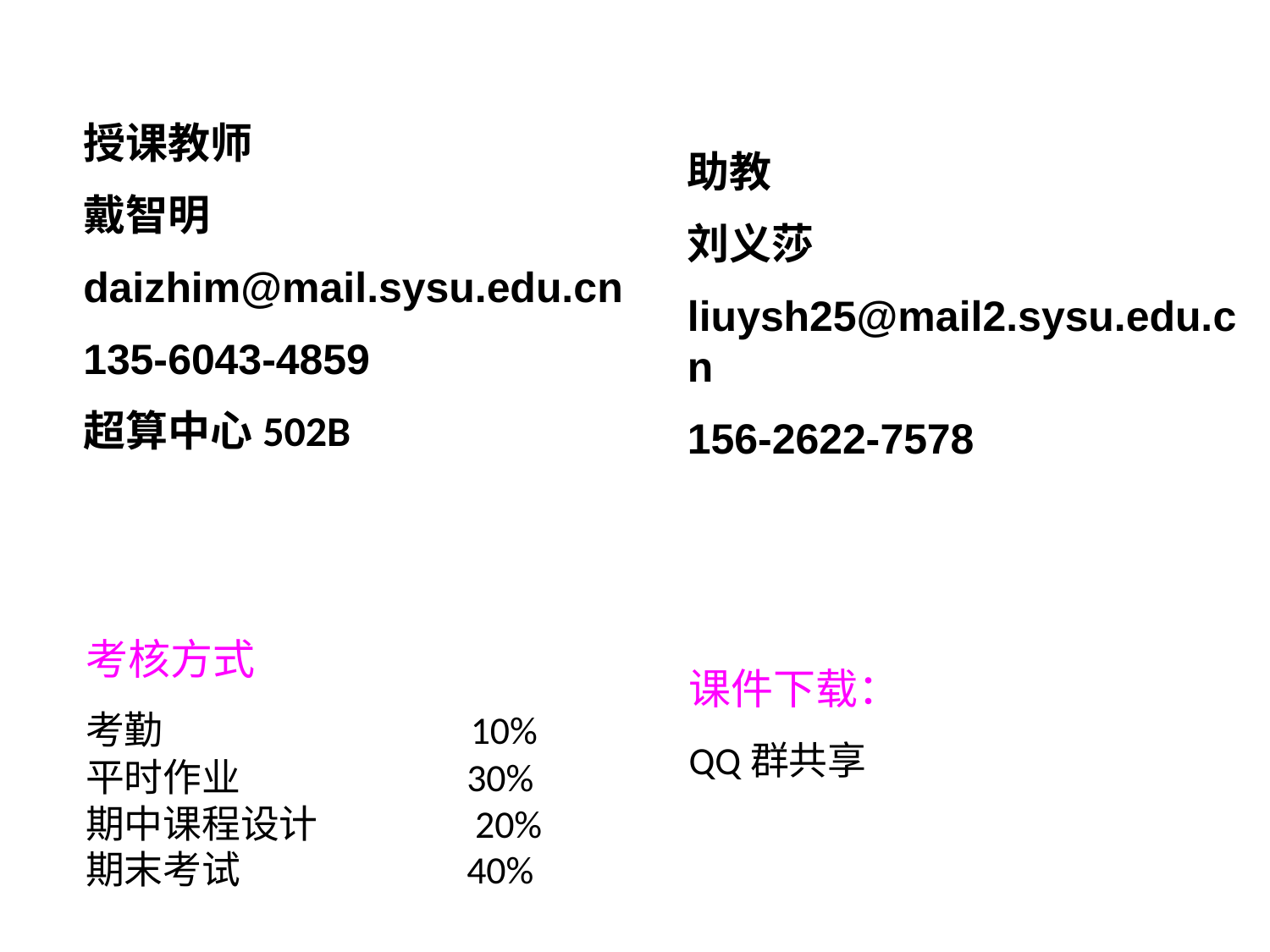

授课教师
戴智明
daizhim@mail.sysu.edu.cn
135-6043-4859
超算中心502B
助教
刘义莎
liuysh25@mail2.sysu.edu.cn
156-2622-7578
考核方式
考勤		              10%
平时作业		30%
期中课程设计                 20%
期末考试 		40%
课件下载：
QQ群共享